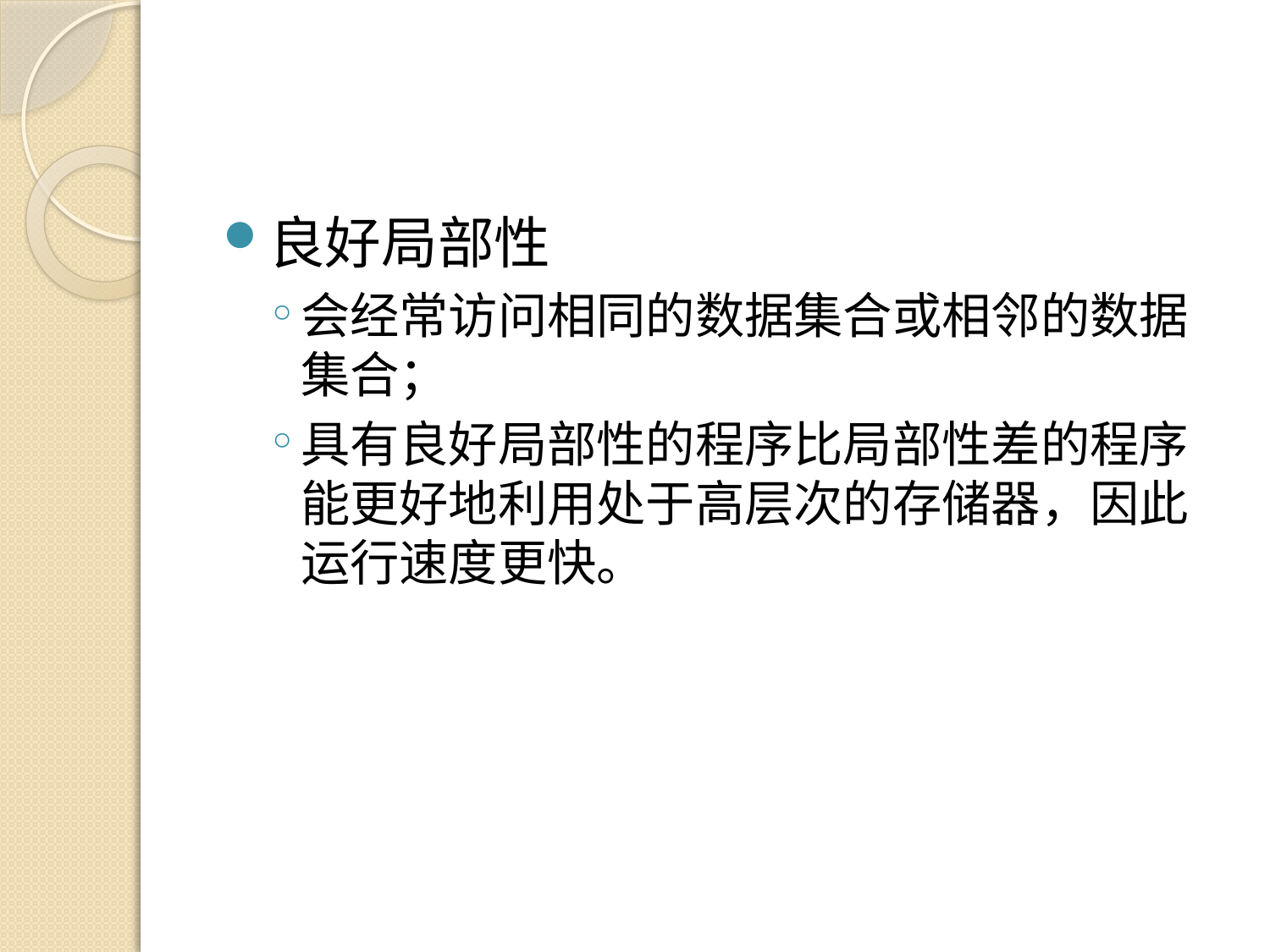

#
良好局部性
会经常访问相同的数据集合或相邻的数据集合；
具有良好局部性的程序比局部性差的程序能更好地利用处于高层次的存储器，因此运行速度更快。